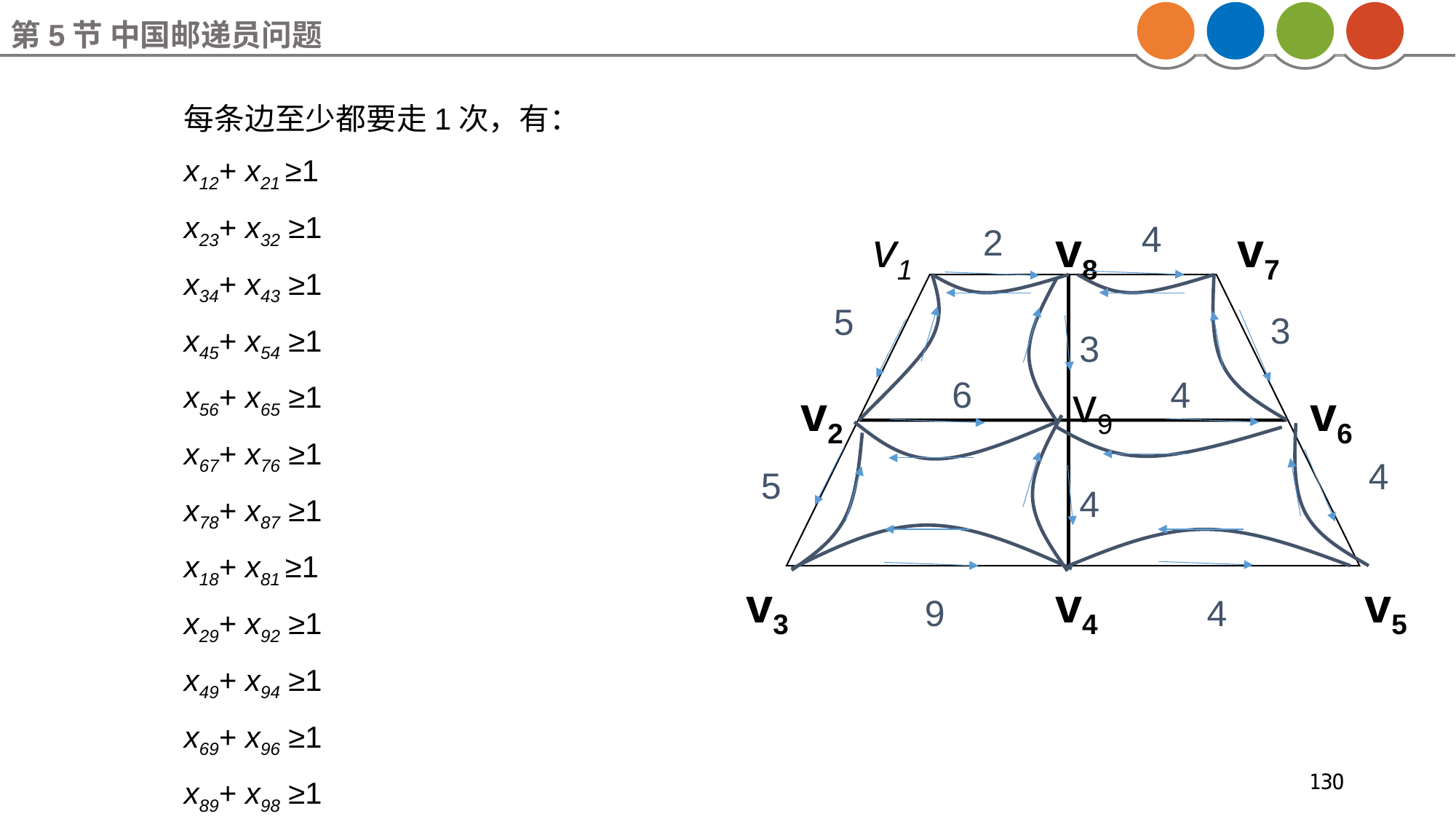

第5节 中国邮递员问题
每条边至少都要走1次，有：
x12+ x21 ≥1
x23+ x32 ≥1
x34+ x43 ≥1
x45+ x54 ≥1
x56+ x65 ≥1
x67+ x76 ≥1
x78+ x87 ≥1
x18+ x81 ≥1
x29+ x92 ≥1
x49+ x94 ≥1
x69+ x96 ≥1
x89+ x98 ≥1

4
v1
v8
v7
2

5
3
3
6
v9
4
v2
v6

4
5
4

v3
v4
v5
9
4

130